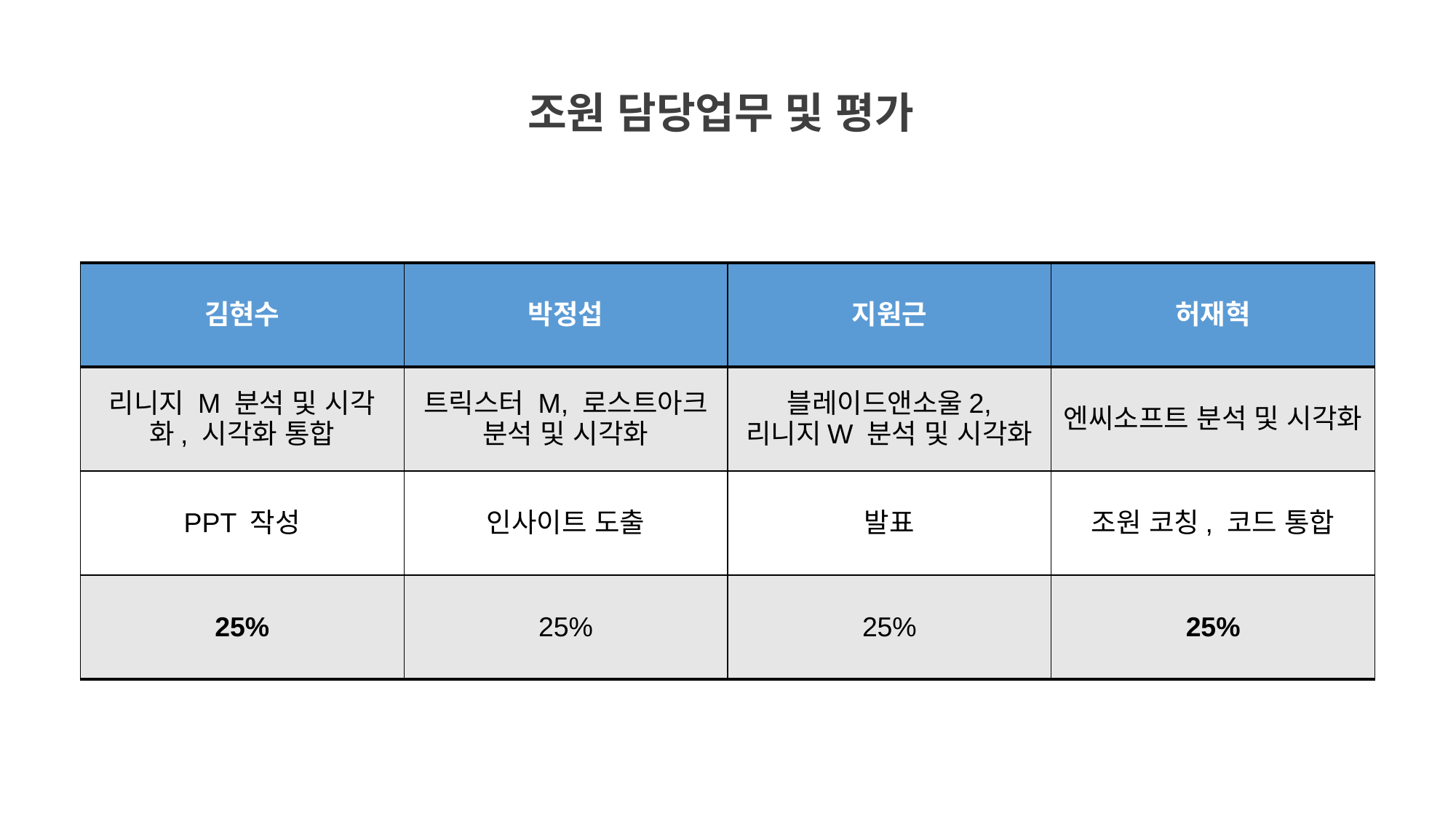

조원 담당업무 및 평가
| 김현수 | 박정섭 | 지원근 | 허재혁 |
| --- | --- | --- | --- |
| 리니지 M 분석 및 시각화, 시각화 통합 | 트릭스터 M, 로스트아크 분석 및 시각화 | 블레이드앤소울2, 리니지W 분석 및 시각화 | 엔씨소프트 분석 및 시각화 |
| PPT 작성 | 인사이트 도출 | 발표 | 조원 코칭, 코드 통합 |
| 25% | 25% | 25% | 25% |